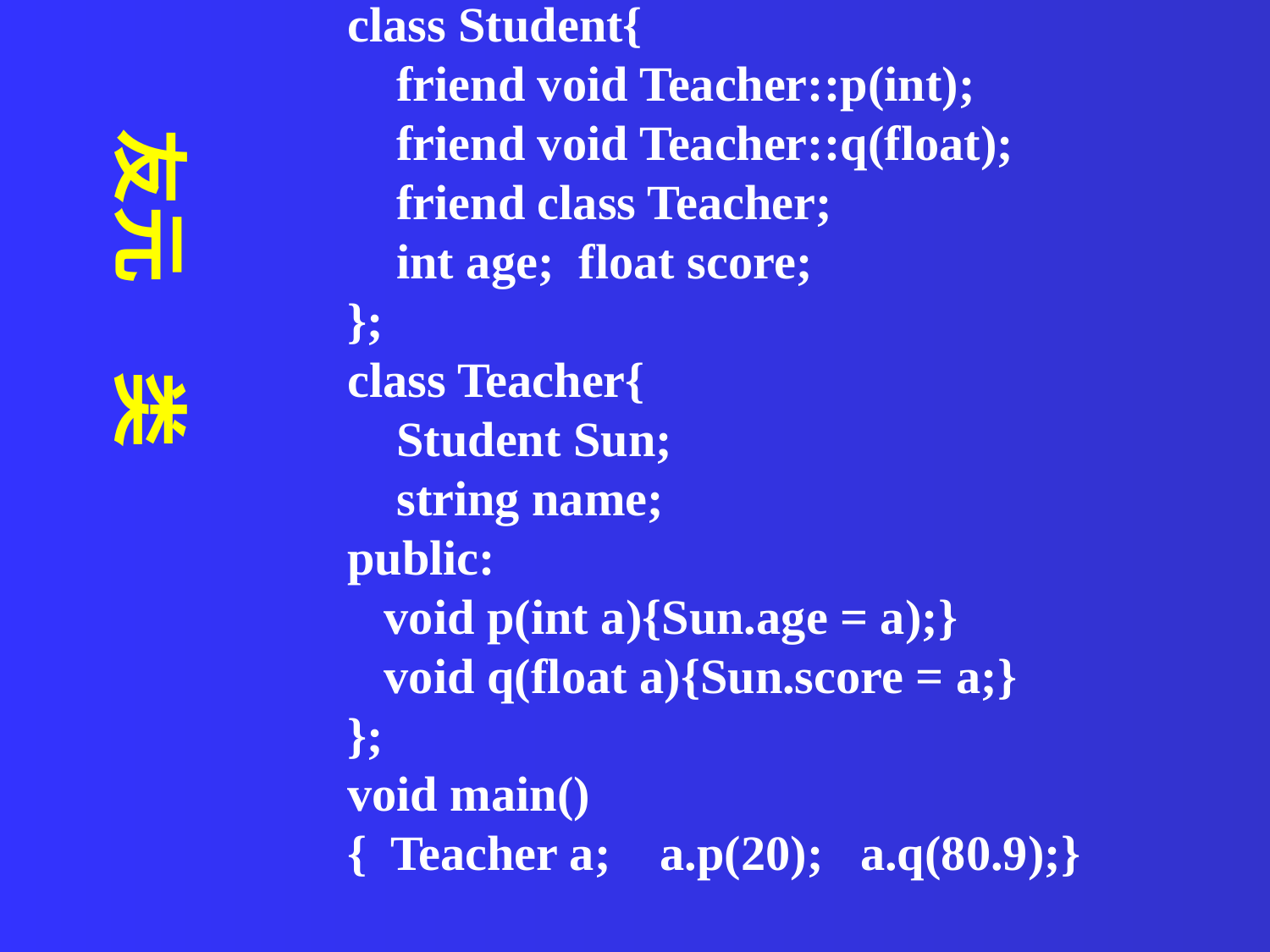

class Student{
    friend void Teacher::p(int);
    friend void Teacher::q(float);
    friend class Teacher;
    int age;  float score;
};
class Teacher{
    Student Sun;
    string name;
public:
   void p(int a){Sun.age = a);}
   void q(float a){Sun.score = a;}
};
void main()
{  Teacher a;    a.p(20);   a.q(80.9);}
友元     类